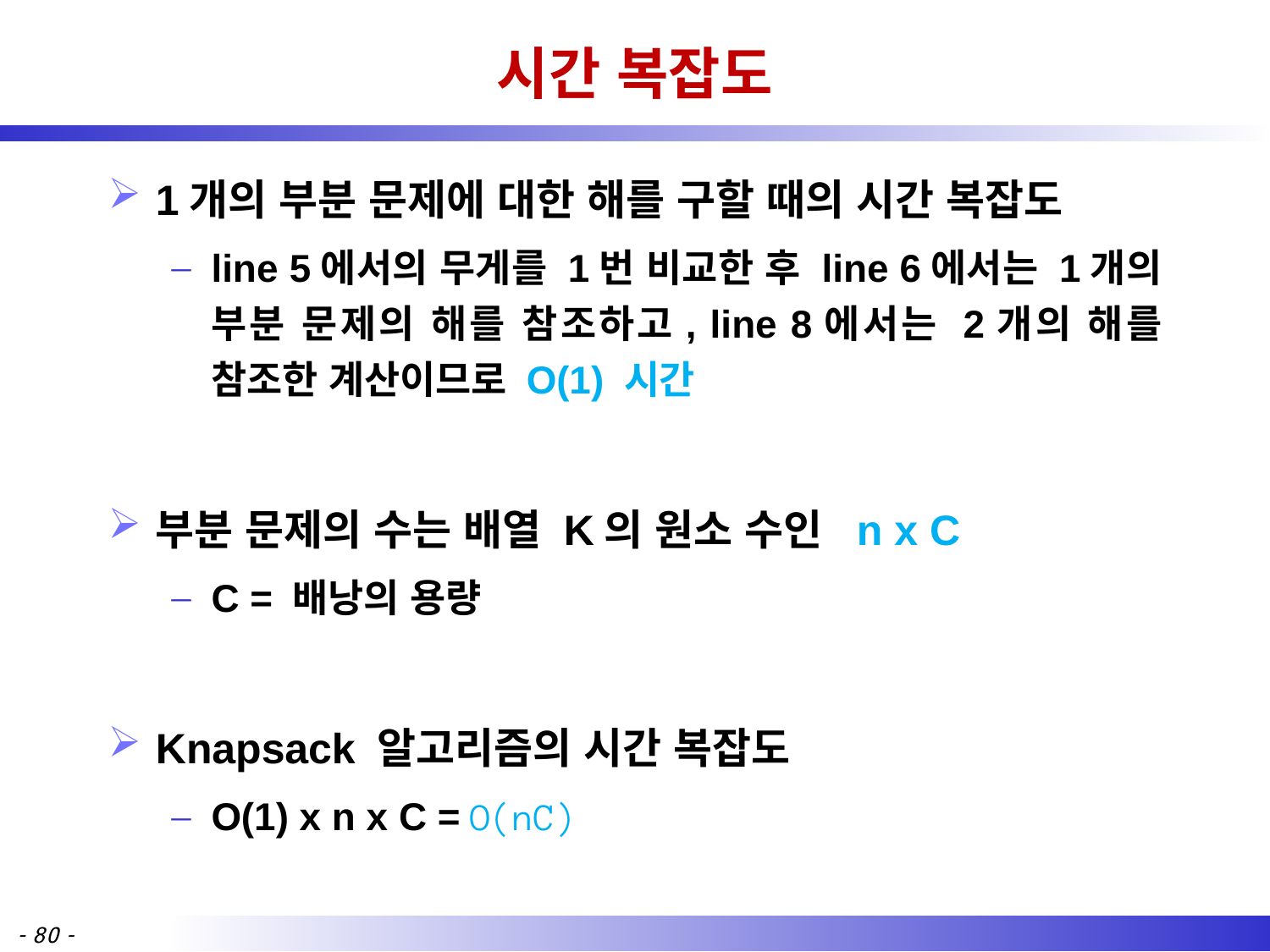

# 시간 복잡도
1개의 부분 문제에 대한 해를 구할 때의 시간 복잡도
line 5에서의 무게를 1번 비교한 후 line 6에서는 1개의 부분 문제의 해를 참조하고, line 8에서는 2개의 해를 참조한 계산이므로 O(1) 시간

부분 문제의 수는 배열 K의 원소 수인  n x C
C = 배낭의 용량

Knapsack 알고리즘의 시간 복잡도
O(1) x n x C = O(nC)
- 80 -